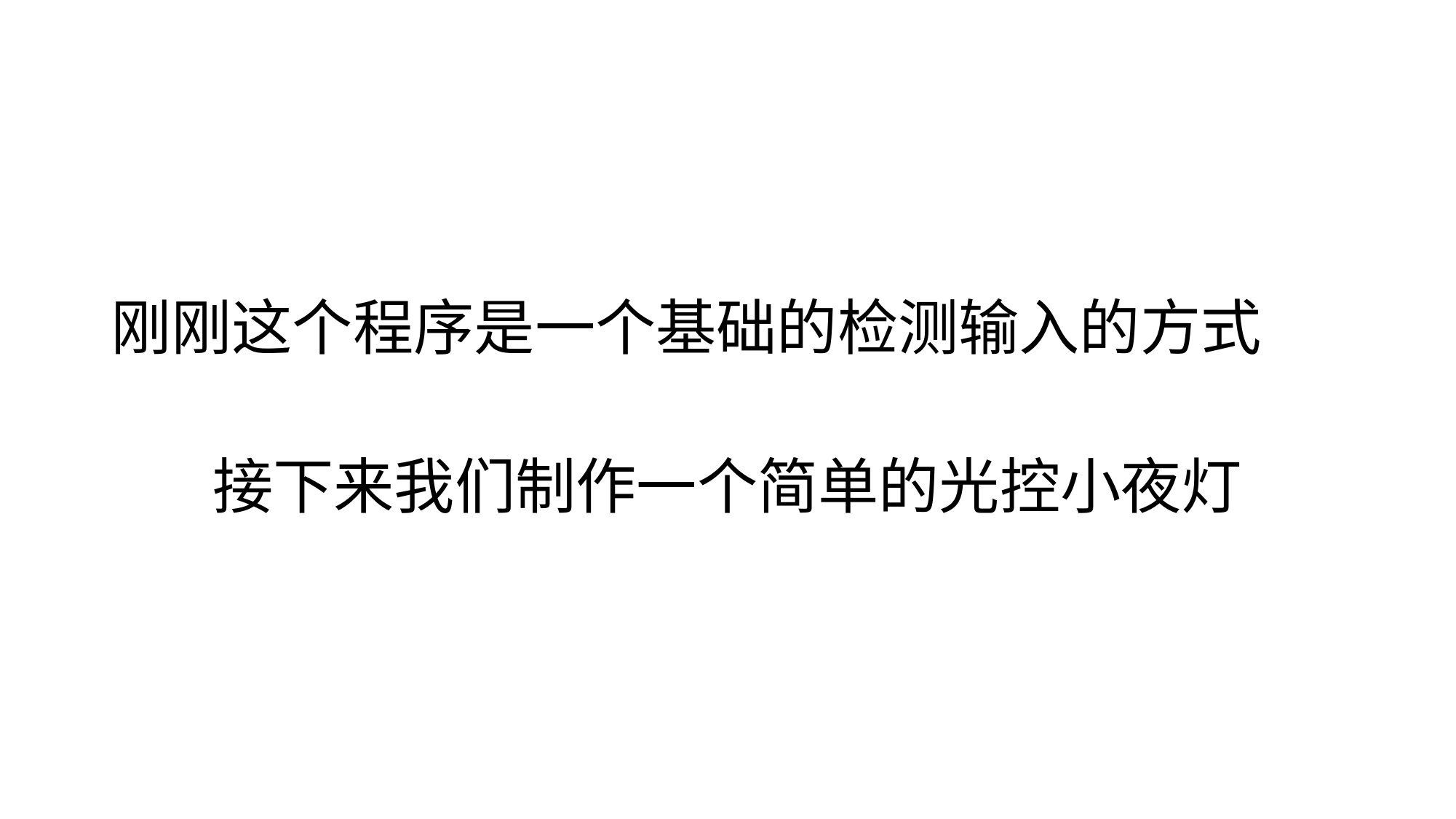

# 刚刚这个程序是一个基础的检测输入的方式
接下来我们制作一个简单的光控小夜灯